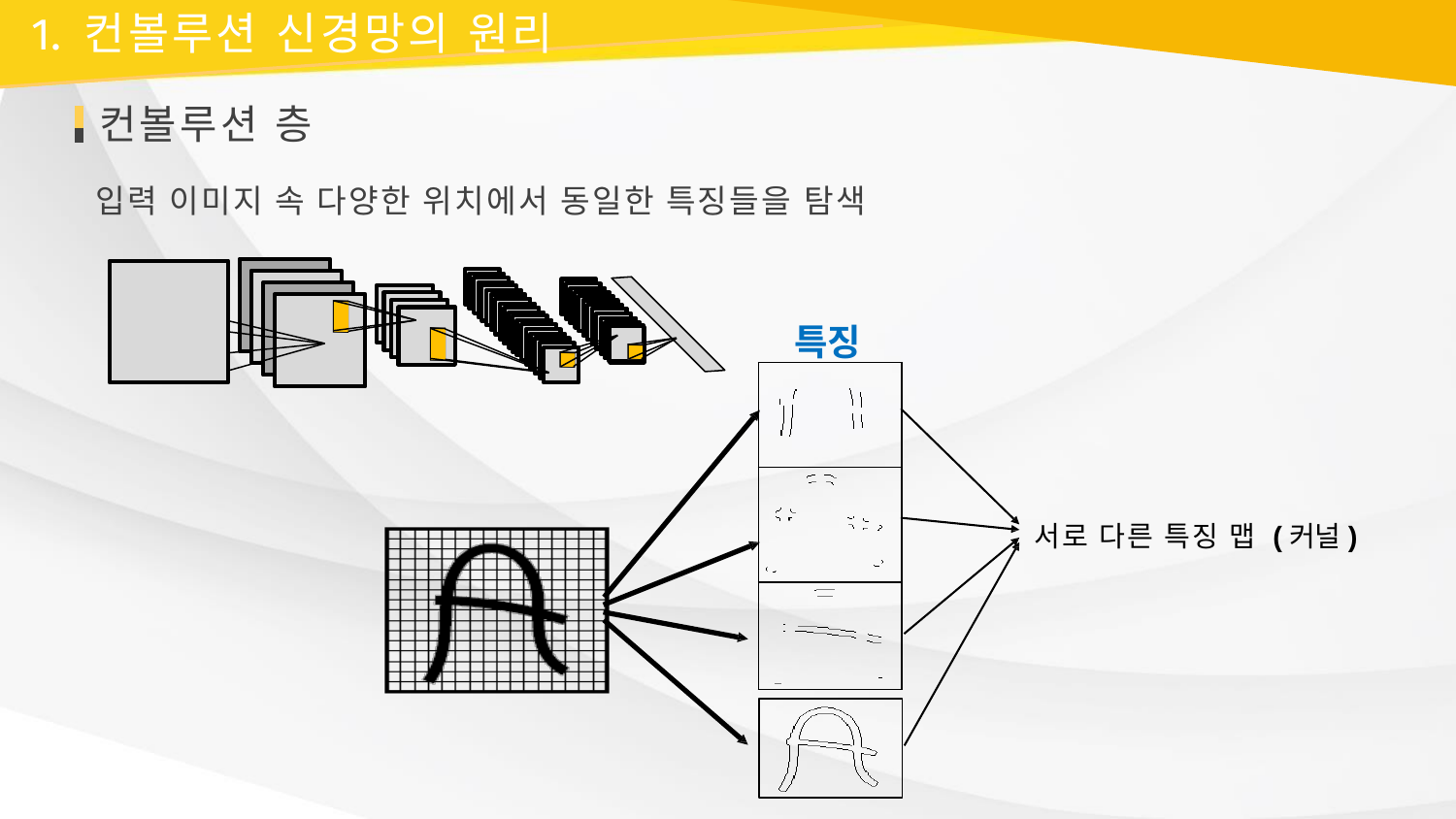

# 1. 컨볼루션 신경망의 원리
컨볼루션 층
입력 이미지 속 다양한 위치에서 동일한 특징들을 탐색

특징

|  |
| --- |
|  |
|  |

서로 다른 특징 맵 (커널)